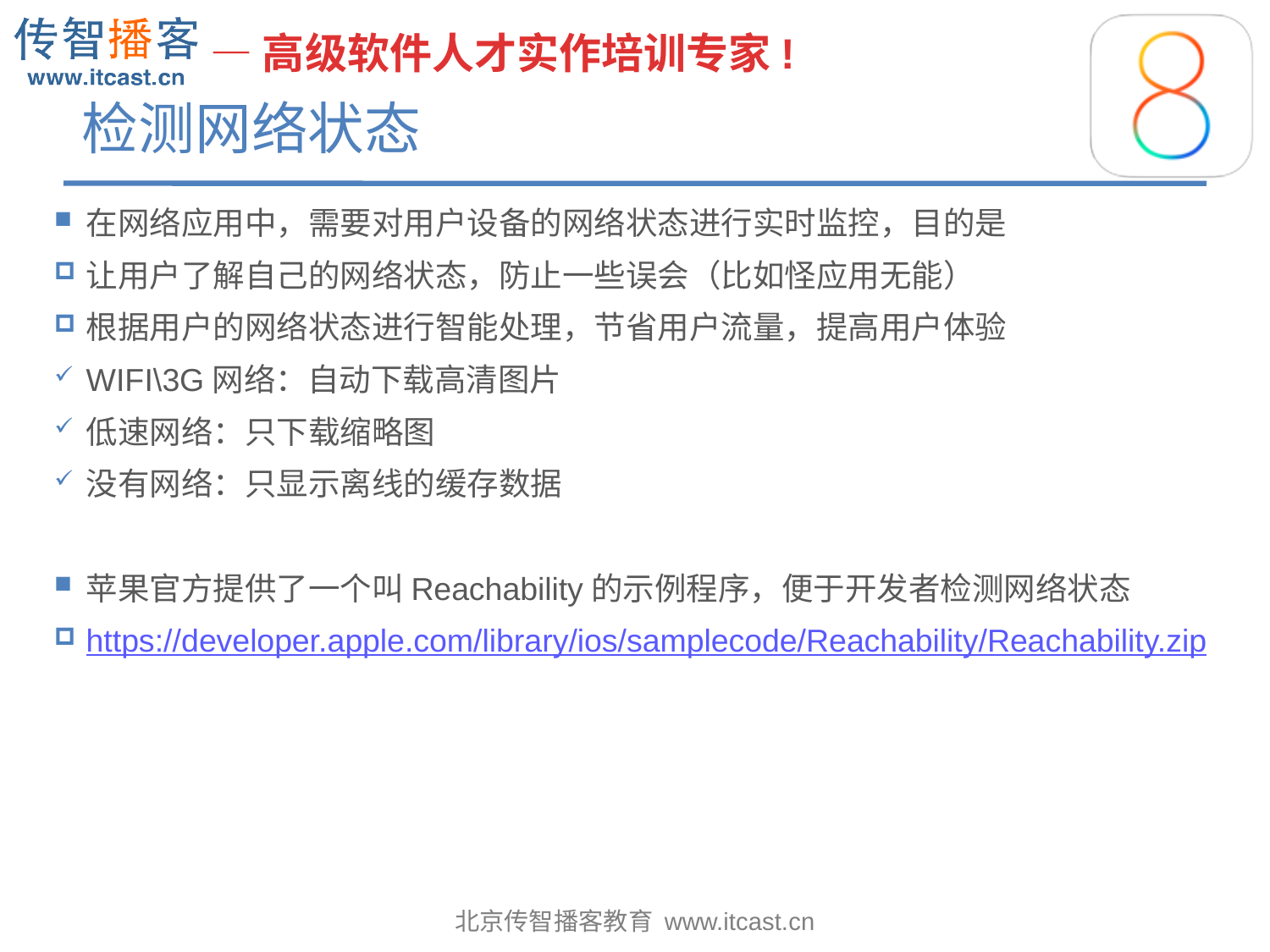

# 检测网络状态
在网络应用中，需要对用户设备的网络状态进行实时监控，目的是
让用户了解自己的网络状态，防止一些误会（比如怪应用无能）
根据用户的网络状态进行智能处理，节省用户流量，提高用户体验
WIFI\3G网络：自动下载高清图片
低速网络：只下载缩略图
没有网络：只显示离线的缓存数据

苹果官方提供了一个叫Reachability的示例程序，便于开发者检测网络状态
https://developer.apple.com/library/ios/samplecode/Reachability/Reachability.zip